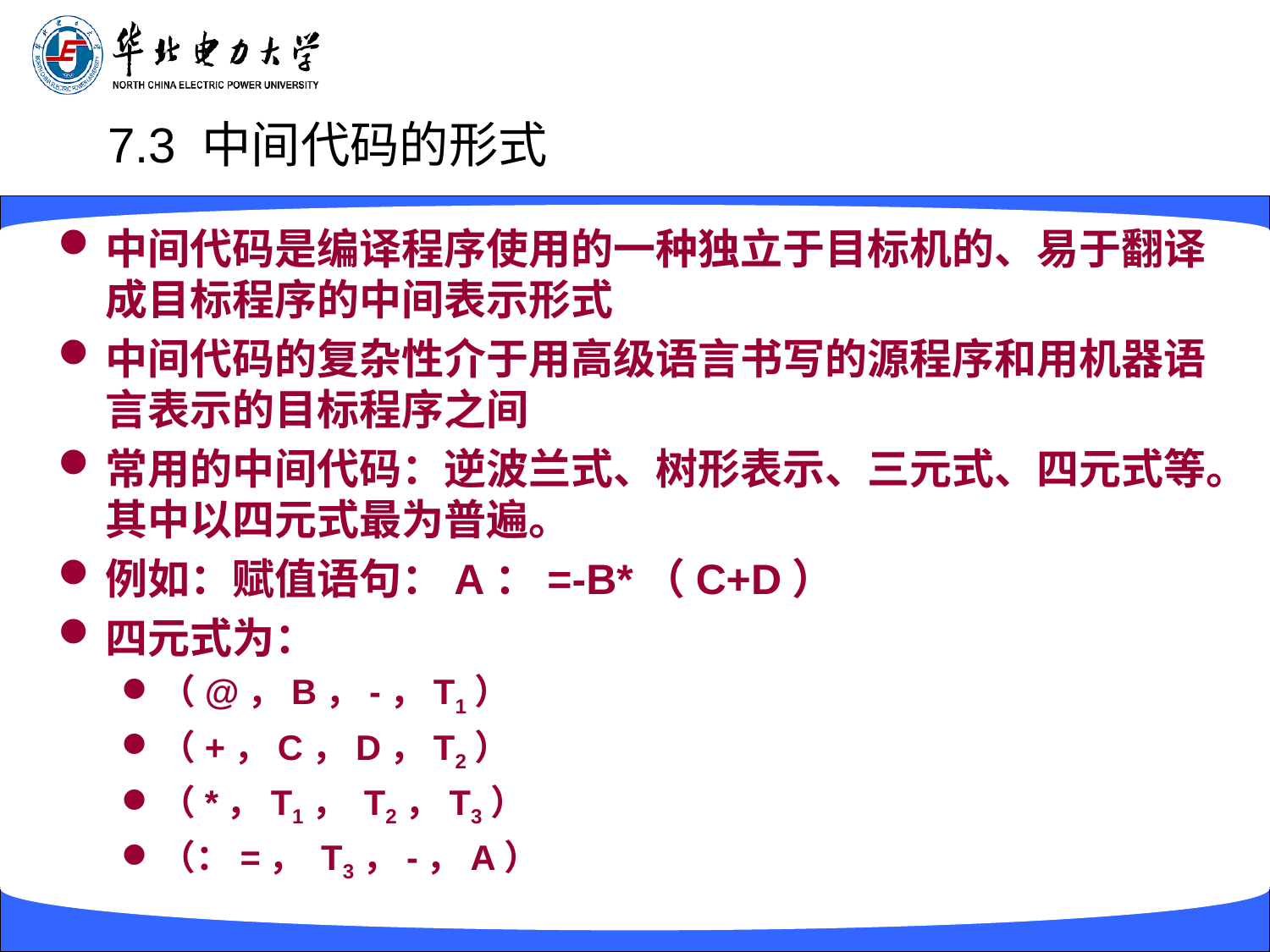

# 7.3 中间代码的形式
中间代码是编译程序使用的一种独立于目标机的、易于翻译成目标程序的中间表示形式
中间代码的复杂性介于用高级语言书写的源程序和用机器语言表示的目标程序之间
常用的中间代码：逆波兰式、树形表示、三元式、四元式等。其中以四元式最为普遍。
例如：赋值语句：A：=-B*（C+D）
四元式为：
（@，B，-，T1）
（+，C，D，T2）
（*，T1， T2，T3）
（：=， T3，-，A）